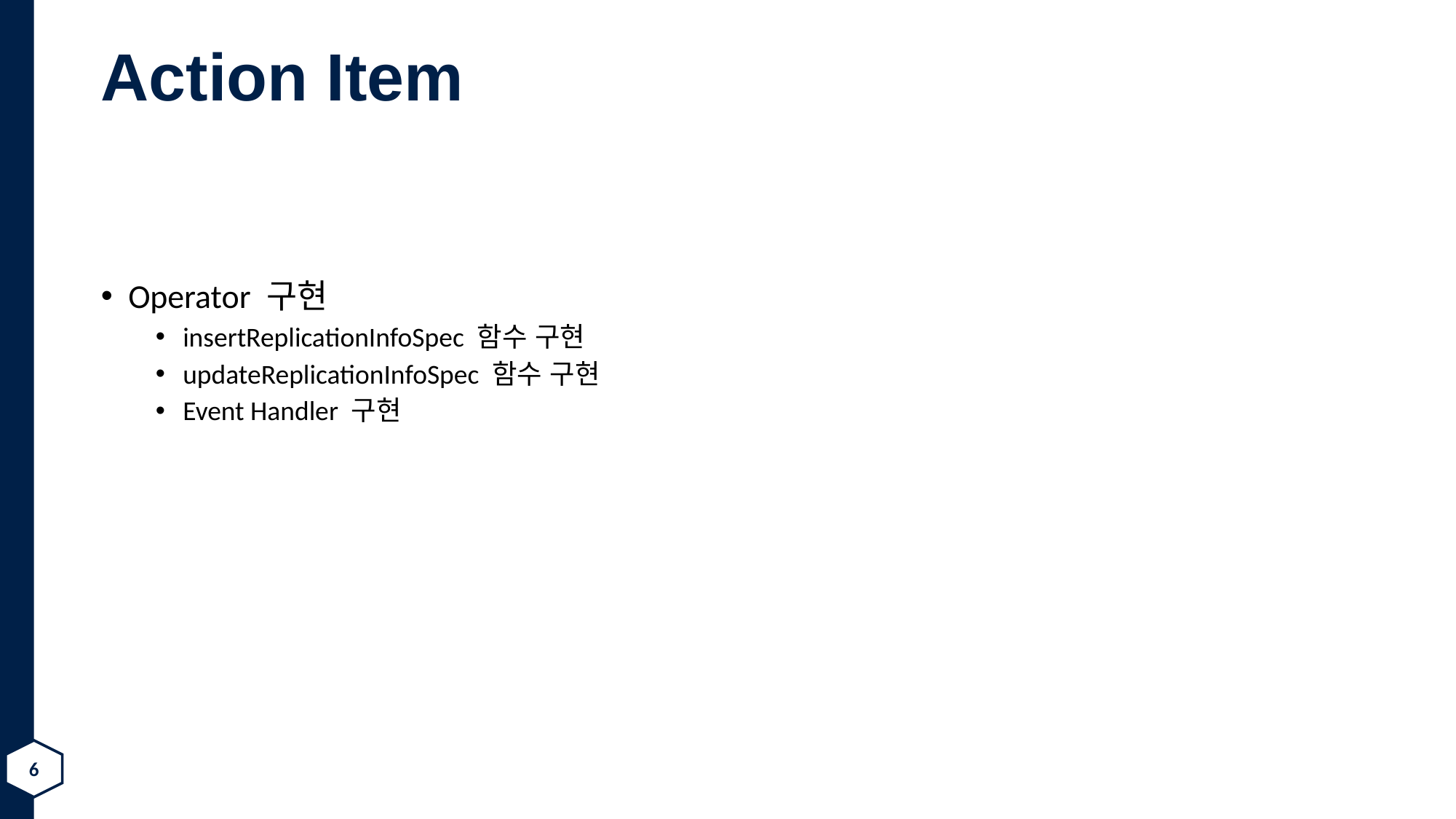

# Action Item

Operator 구현
insertReplicationInfoSpec 함수 구현
updateReplicationInfoSpec 함수 구현
Event Handler 구현